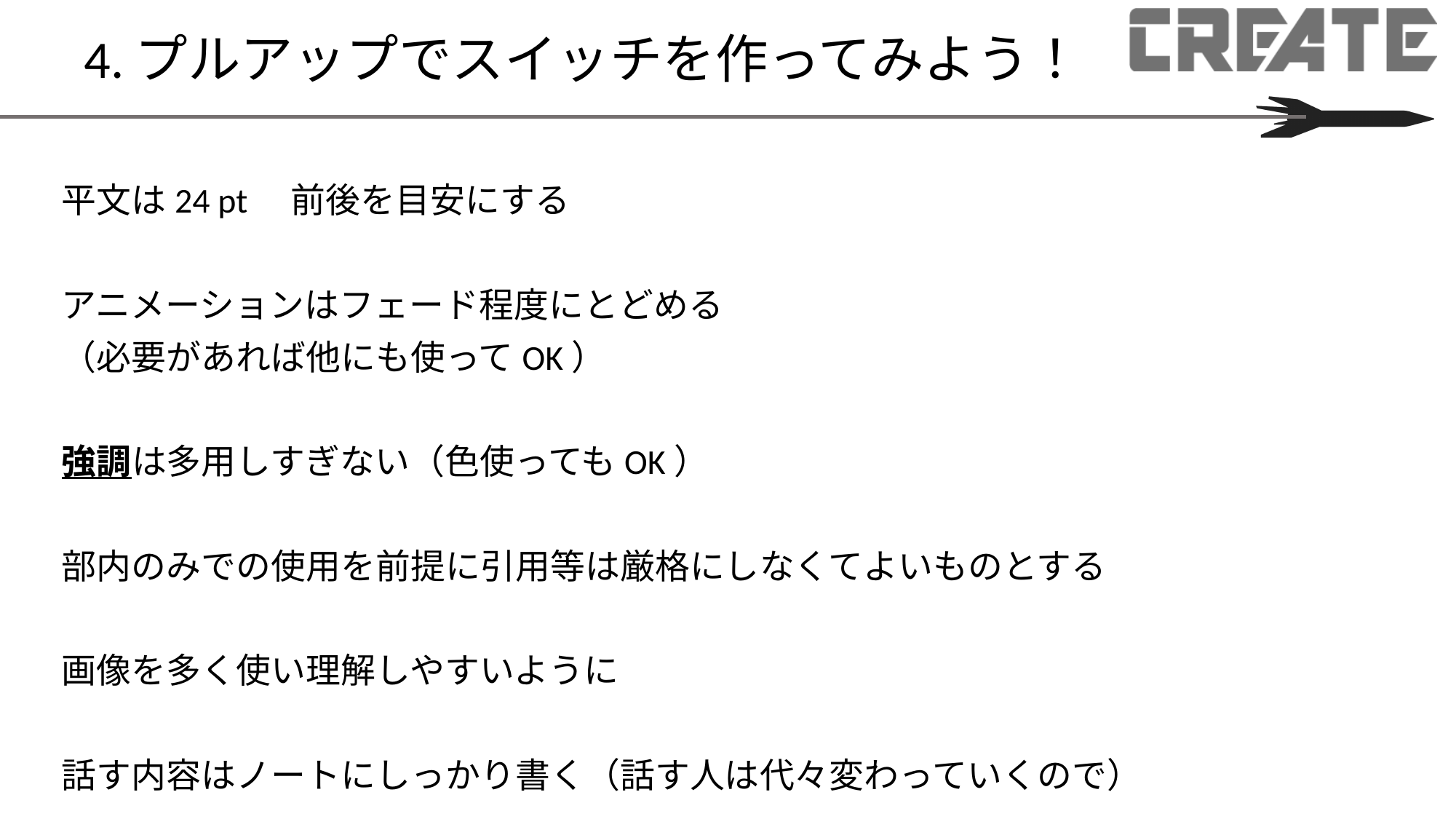

# 4.プルアップでスイッチを作ってみよう！
平文は24 pt　前後を目安にする

アニメーションはフェード程度にとどめる
（必要があれば他にも使ってOK）

強調は多用しすぎない（色使ってもOK）

部内のみでの使用を前提に引用等は厳格にしなくてよいものとする

画像を多く使い理解しやすいように

話す内容はノートにしっかり書く（話す人は代々変わっていくので）